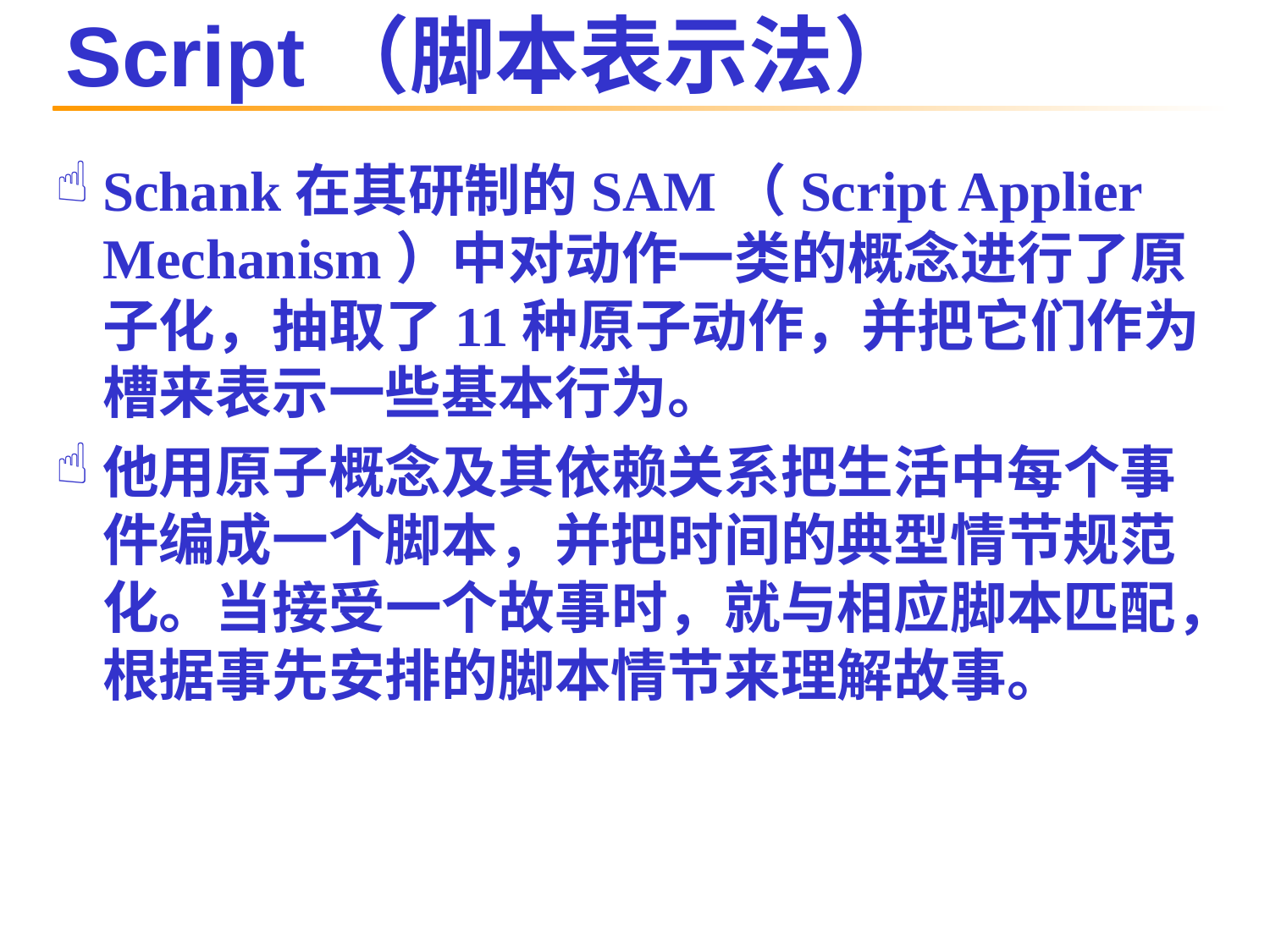

# Script（脚本表示法）
Schank在其研制的SAM（Script Applier Mechanism）中对动作一类的概念进行了原子化，抽取了11种原子动作，并把它们作为槽来表示一些基本行为。
他用原子概念及其依赖关系把生活中每个事件编成一个脚本，并把时间的典型情节规范化。当接受一个故事时，就与相应脚本匹配，根据事先安排的脚本情节来理解故事。